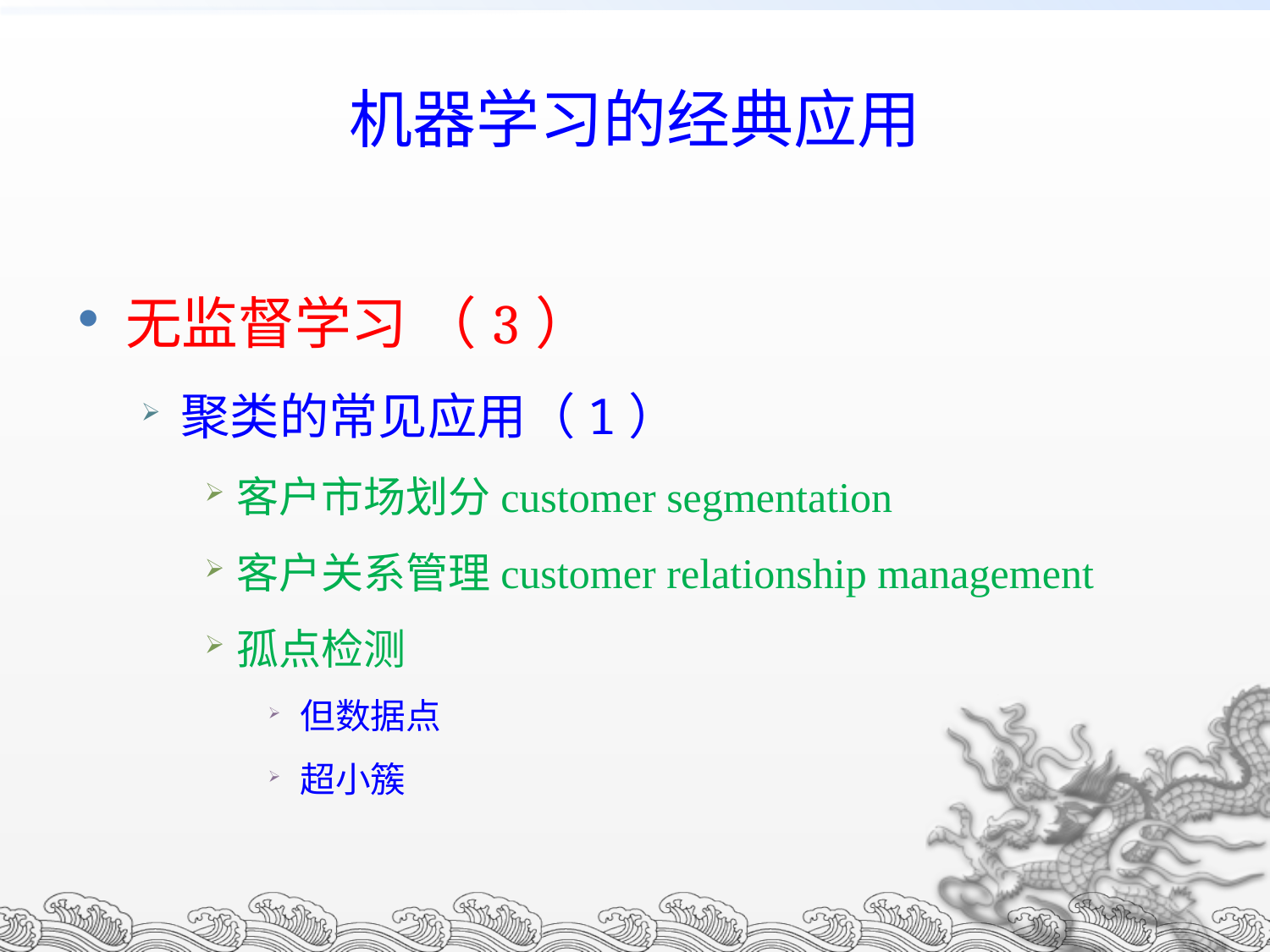

# 机器学习的经典应用
无监督学习 （3）
聚类的常见应用（1）
客户市场划分customer segmentation
客户关系管理customer relationship management
孤点检测
但数据点
超小簇